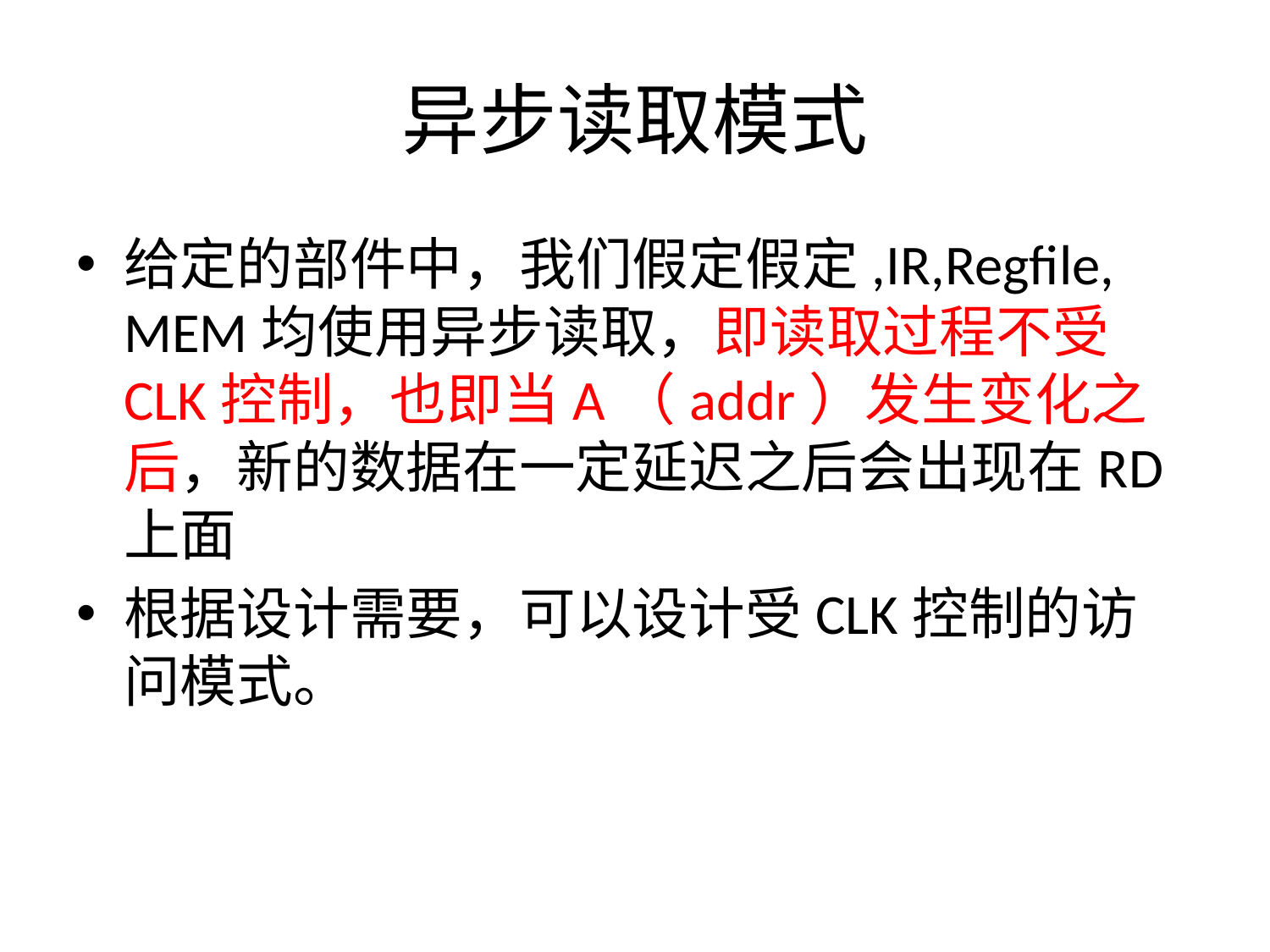

# 异步读取模式
给定的部件中，我们假定假定,IR,Regfile, MEM均使用异步读取，即读取过程不受CLK控制，也即当A（addr）发生变化之后，新的数据在一定延迟之后会出现在RD上面
根据设计需要，可以设计受CLK控制的访问模式。